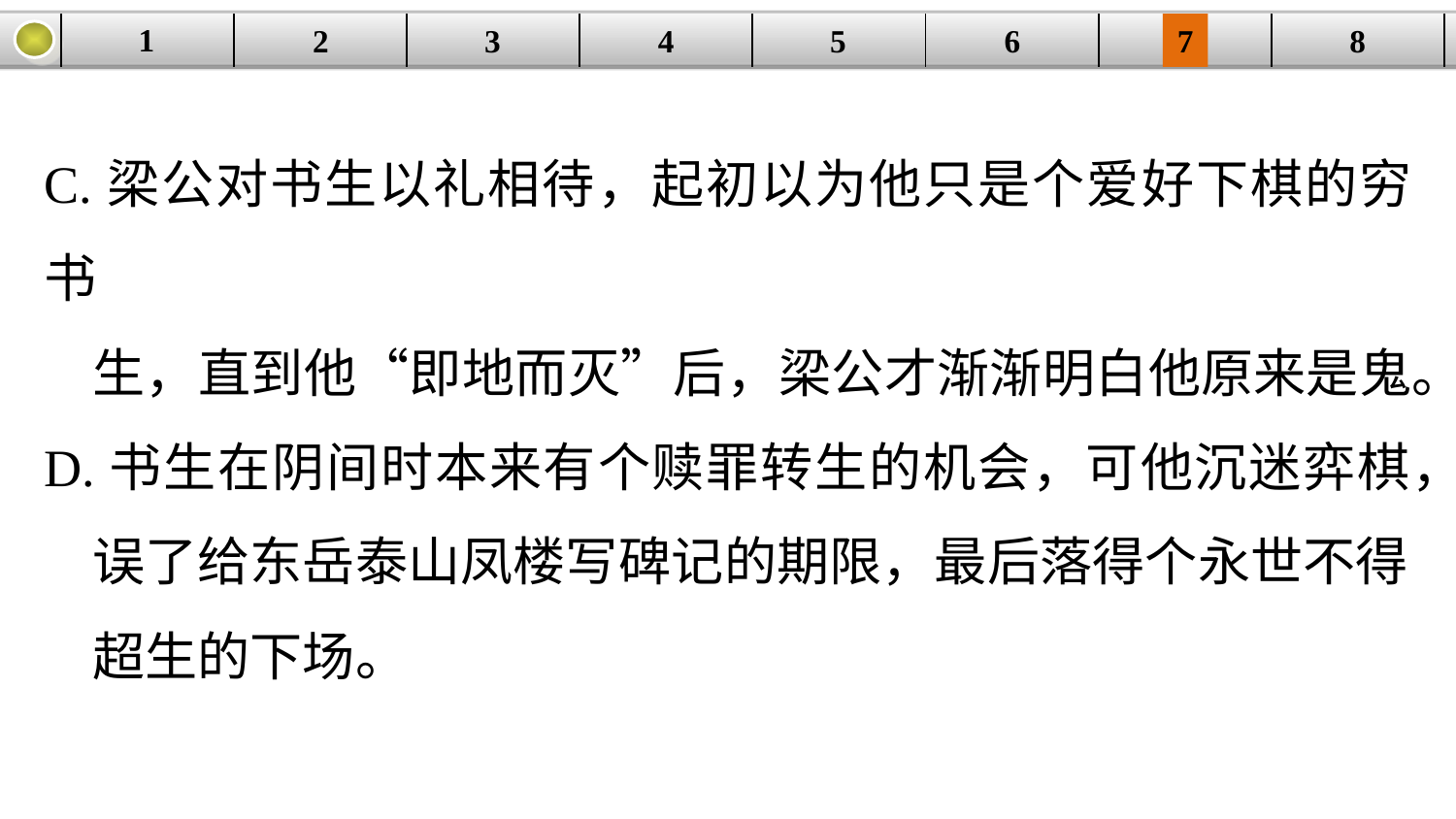

1
3
4
5
6
8
2
|  |  |  |  |  |  |  |  |
| --- | --- | --- | --- | --- | --- | --- | --- |
7

C.梁公对书生以礼相待，起初以为他只是个爱好下棋的穷书
   生，直到他“即地而灭”后，梁公才渐渐明白他原来是鬼。
D.书生在阴间时本来有个赎罪转生的机会，可他沉迷弈棋，
   误了给东岳泰山凤楼写碑记的期限，最后落得个永世不得
   超生的下场。